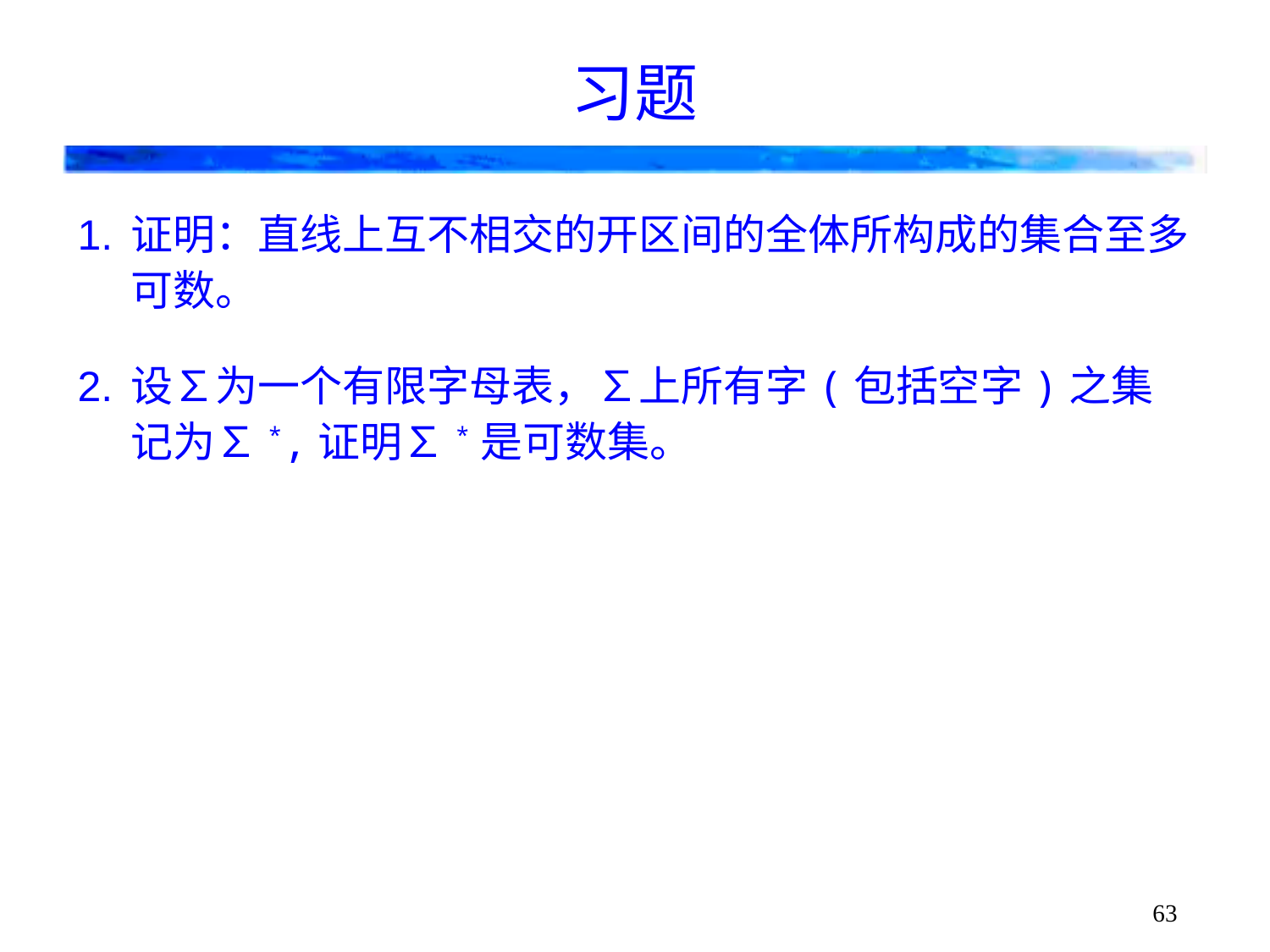

# 习题
证明：直线上互不相交的开区间的全体所构成的集合至多可数。
设∑为一个有限字母表，∑上所有字(包括空字)之集记为∑*,证明∑*是可数集。

63